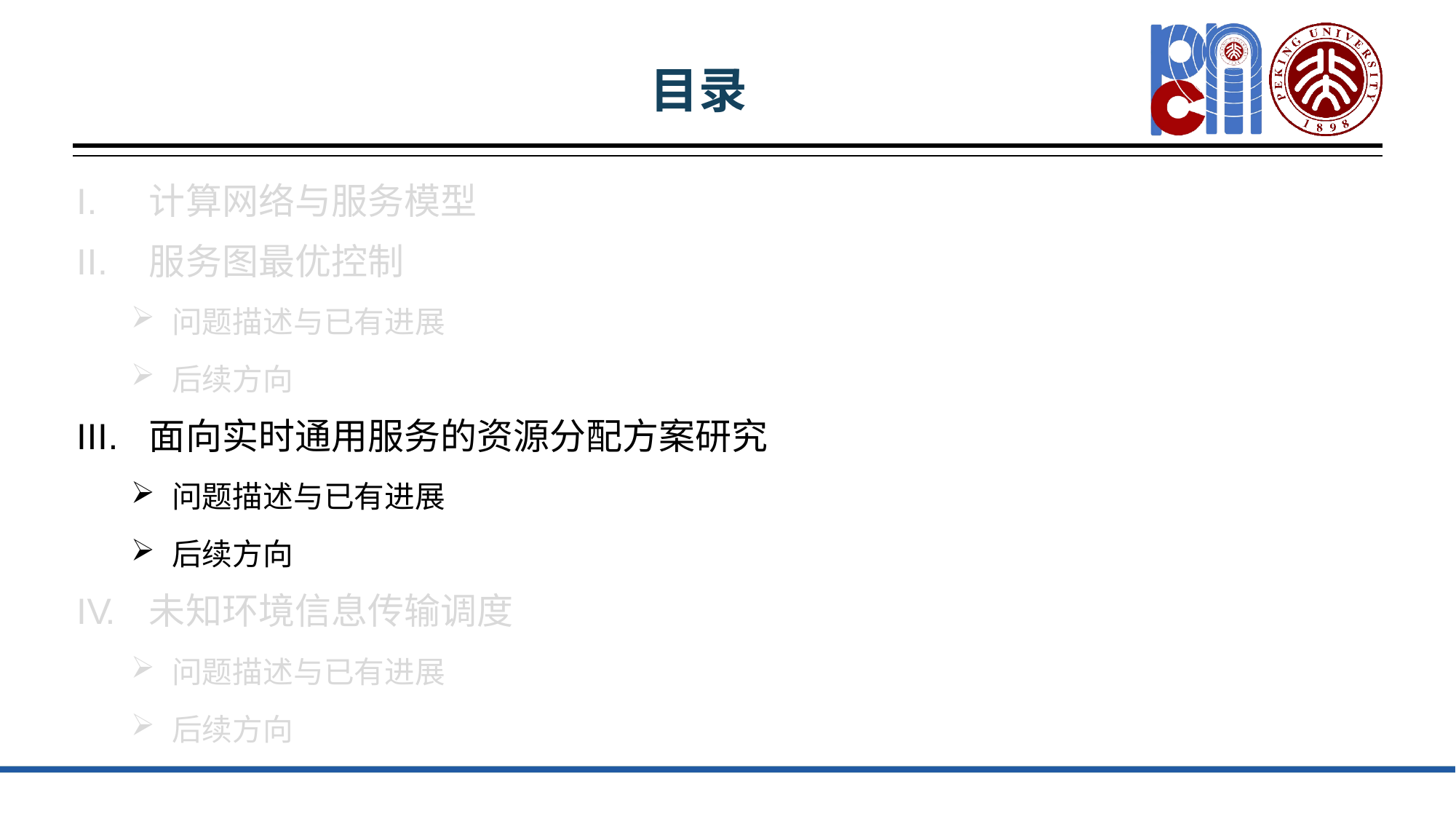

目录
计算网络与服务模型
服务图最优控制
问题描述与已有进展
后续方向
面向实时通用服务的资源分配方案研究
问题描述与已有进展
后续方向
未知环境信息传输调度
问题描述与已有进展
后续方向